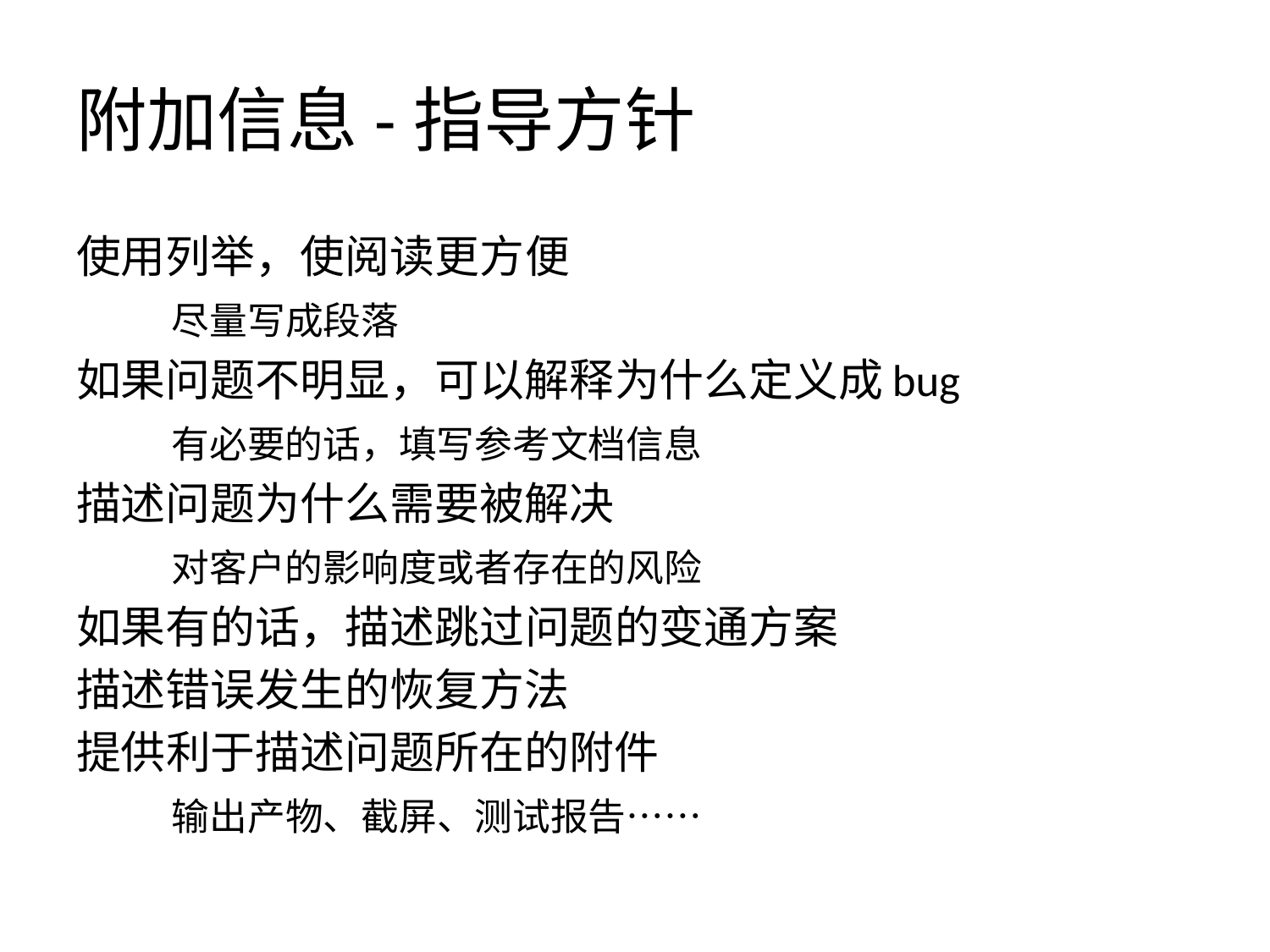

# 附加信息-指导方针
使用列举，使阅读更方便
         尽量写成段落
如果问题不明显，可以解释为什么定义成bug
         有必要的话，填写参考文档信息
描述问题为什么需要被解决
         对客户的影响度或者存在的风险
如果有的话，描述跳过问题的变通方案
描述错误发生的恢复方法
提供利于描述问题所在的附件
         输出产物、截屏、测试报告……